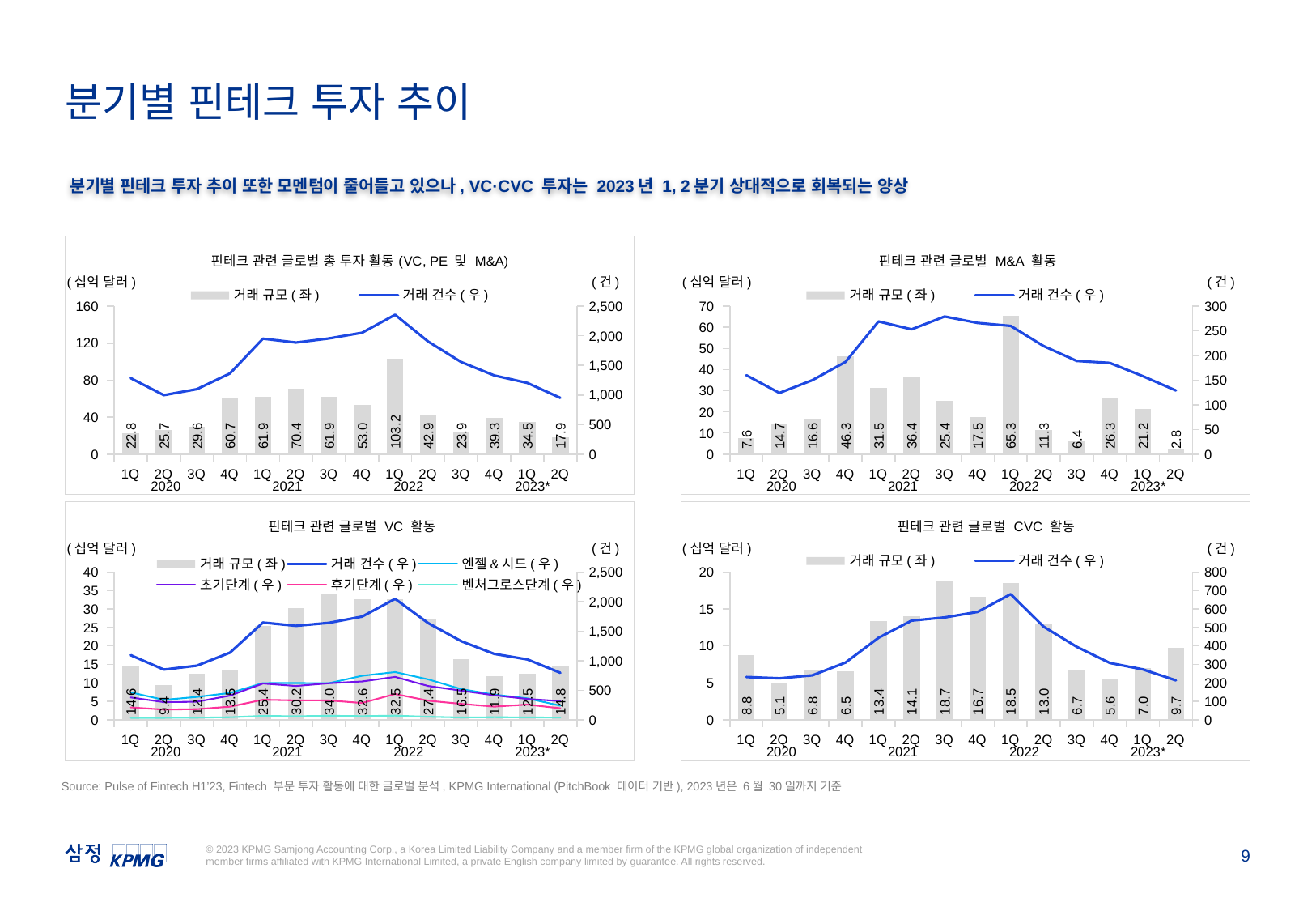

분기별 핀테크 투자 추이
분기별 핀테크 투자 추이 또한 모멘텀이 줄어들고 있으나, VC·CVC 투자는 2023년 1, 2분기 상대적으로 회복되는 양상

### Chart: 핀테크 관련 글로벌 총 투자 활동(VC, PE 및 M&A)

| Category | 거래 규모(좌) | 거래 건수(우) |
|---|---|---|
| 1Q | 22.79 | 1283.0 |
| 2Q | 25.72 | 996.0 |
| 3Q | 29.61 | 1097.0 |
| 4Q | 60.7 | 1363.0 |
| 1Q | 61.88 | 1951.0 |
| 2Q | 70.36 | 1886.0 |
| 3Q | 61.92 | 1955.0 |
| 4Q | 53.01 | 2051.0 |
| 1Q | 103.17 | 2355.0 |
| 2Q | 42.93 | 1903.0 |
| 3Q | 23.92 | 1556.0 |
| 4Q | 39.28 | 1329.0 |
| 1Q | 34.49 | 1203.0 |
| 2Q | 17.91 | 950.0 |

### Chart: 핀테크 관련 글로벌 M&A 활동

| Category | 거래 규모(좌) | 거래 건수(우) |
|---|---|---|
| 1Q | 7.649013674803998 | 160.0 |
| 2Q | 14.674406546301373 | 124.0 |
| 3Q | 16.623662976526496 | 150.0 |
| 4Q | 46.347367132176394 | 187.0 |
| 1Q | 31.450540815084363 | 269.0 |
| 2Q | 36.352976536366796 | 253.0 |
| 3Q | 25.353337710836303 | 279.0 |
| 4Q | 17.50894040273801 | 266.0 |
| 1Q | 65.28769841925997 | 260.0 |
| 2Q | 11.300367825462002 | 219.0 |
| 3Q | 6.38663743047324 | 189.0 |
| 4Q | 26.2715339512159 | 185.0 |
| 1Q | 21.213524581902202 | 158.0 |
| 2Q | 2.7935905496976297 | 129.0 |
(십억 달러)
(건)
(십억 달러)
(건)
2020	2021	2022	2023*
2020	2021	2022	2023*

### Chart: 핀테크 관련 글로벌 VC 활동

| Category | 거래 규모(좌) | 거래 건수(우) | 엔젤&시드(우) | 초기단계(우) | 후기단계(우) | 벤처그로스단계(우) |
|---|---|---|---|---|---|---|
| 1Q | 14.6 | 1093.0 | 466.0 | 380.0 | 212.0 | 35.0 |
| 2Q | 9.38 | 850.0 | 339.0 | 301.0 | 175.0 | 35.0 |
| 3Q | 12.41 | 916.0 | 389.0 | 307.0 | 182.0 | 38.0 |
| 4Q | 13.5 | 1136.0 | 455.0 | 411.0 | 224.0 | 46.0 |
| 1Q | 25.37 | 1646.0 | 622.0 | 615.0 | 341.0 | 68.0 |
| 2Q | 30.2 | 1590.0 | 623.0 | 574.0 | 330.0 | 63.0 |
| 3Q | 34.03 | 1641.0 | 621.0 | 620.0 | 329.0 | 71.0 |
| 4Q | 32.57 | 1746.0 | 746.0 | 650.0 | 286.0 | 64.0 |
| 1Q | 32.54 | 2046.0 | 808.0 | 727.0 | 438.0 | 73.0 |
| 2Q | 27.4 | 1637.0 | 685.0 | 573.0 | 325.0 | 54.0 |
| 3Q | 16.46 | 1330.0 | 521.0 | 495.0 | 272.0 | 42.0 |
| 4Q | 11.88 | 1115.0 | 428.0 | 416.0 | 225.0 | 46.0 |
| 1Q | 12.53 | 1022.0 | 365.0 | 354.0 | 260.0 | 43.0 |
| 2Q | 14.76 | 796.0 | 241.0 | 319.0 | 197.0 | 39.0 |

### Chart: 핀테크 관련 글로벌 CVC 활동

| Category | 거래 규모(좌) | 거래 건수(우) |
|---|---|---|
| 1Q | 8.751563487432422 | 232.0 |
| 2Q | 5.080741189524411 | 225.0 |
| 3Q | 6.767646734967382 | 241.0 |
| 4Q | 6.51898087241618 | 310.0 |
| 1Q | 13.393395084321199 | 444.0 |
| 2Q | 14.056557903660043 | 537.0 |
| 3Q | 18.68300086639992 | 554.0 |
| 4Q | 16.654648706791942 | 584.0 |
| 1Q | 18.493222903040234 | 680.0 |
| 2Q | 12.95238752591381 | 504.0 |
| 3Q | 6.703824467660911 | 395.0 |
| 4Q | 5.566505104535102 | 308.0 |
| 1Q | 6.97436378106888 | 273.0 |
| 2Q | 9.71564620872486 | 214.0 |
(십억 달러)
(건)
(십억 달러)
(건)
2020	2021	2022	2023*
2020	2021	2022	2023*
Source: Pulse of Fintech H1’23, Fintech 부문 투자 활동에 대한 글로벌 분석, KPMG International (PitchBook 데이터 기반), 2023년은 6월 30일까지 기준